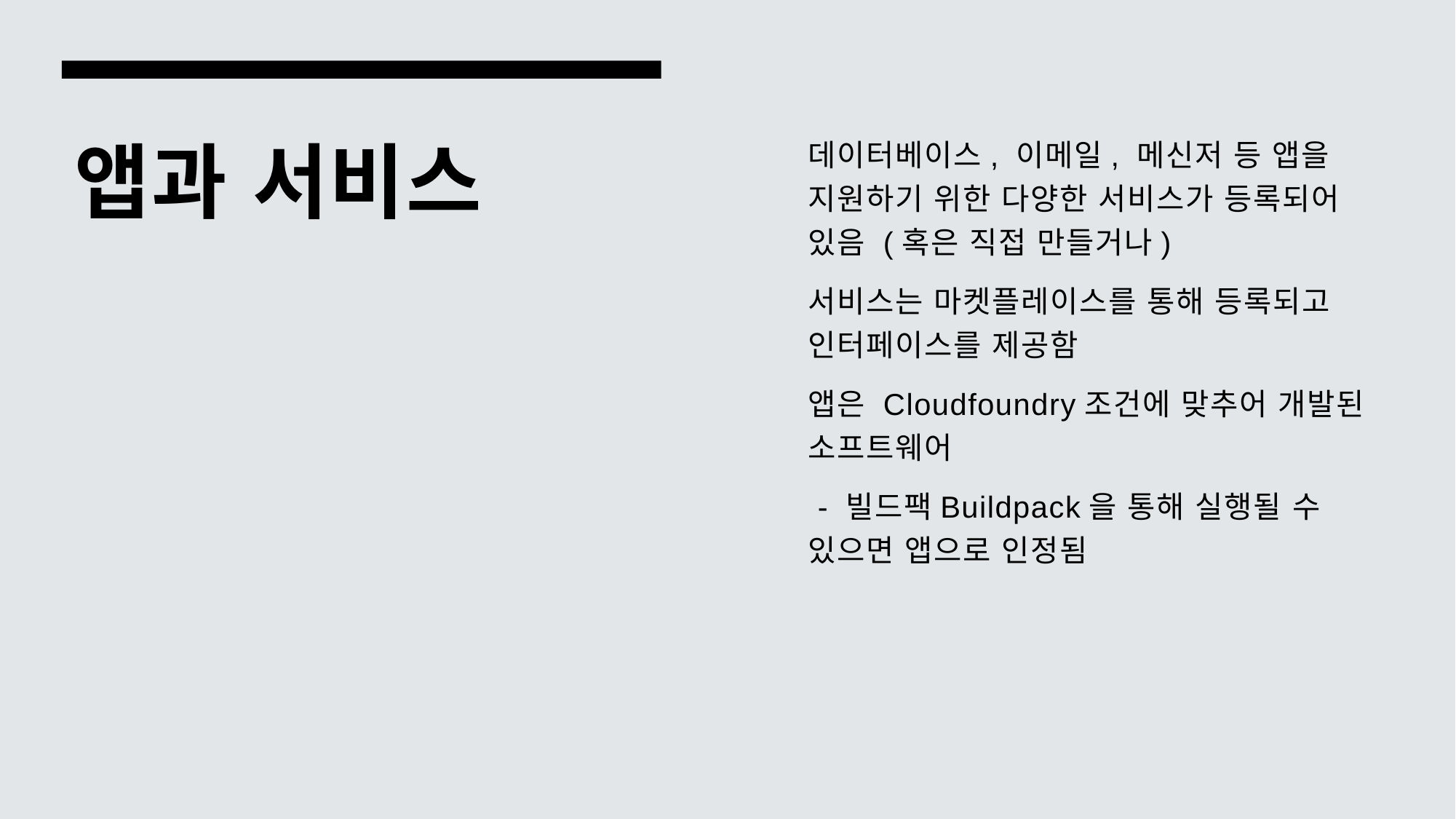

데이터베이스, 이메일, 메신저 등 앱을 지원하기 위한 다양한 서비스가 등록되어 있음 (혹은 직접 만들거나)
서비스는 마켓플레이스를 통해 등록되고 인터페이스를 제공함
앱은 Cloudfoundry조건에 맞추어 개발된 소프트웨어
 - 빌드팩Buildpack을 통해 실행될 수 있으면 앱으로 인정됨
# 앱과 서비스